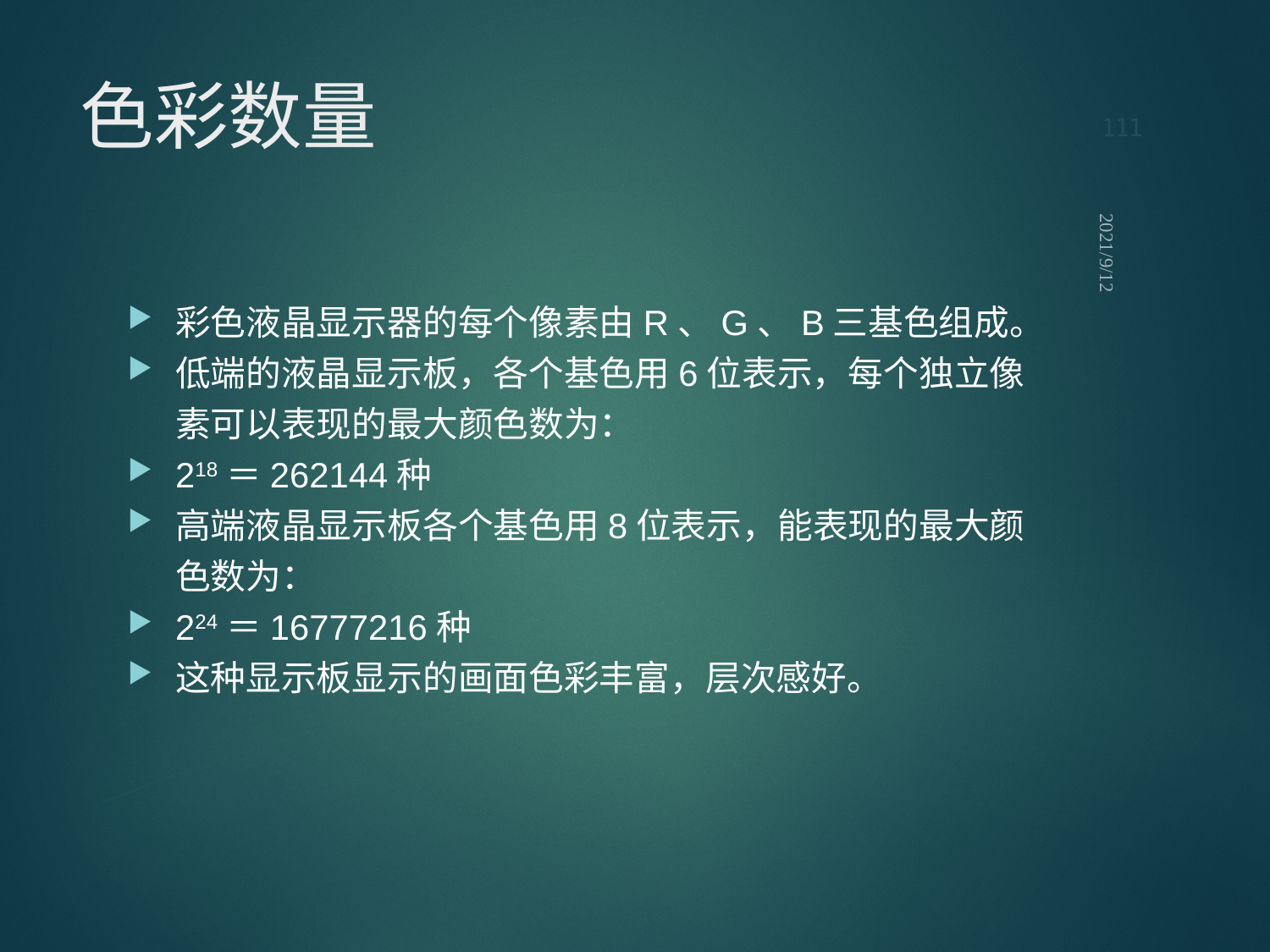

111
# 色彩数量
2021/9/12
彩色液晶显示器的每个像素由R、G、B三基色组成。
低端的液晶显示板，各个基色用6位表示，每个独立像素可以表现的最大颜色数为：
218＝262144种
高端液晶显示板各个基色用8位表示，能表现的最大颜色数为：
224＝16777216种
这种显示板显示的画面色彩丰富，层次感好。